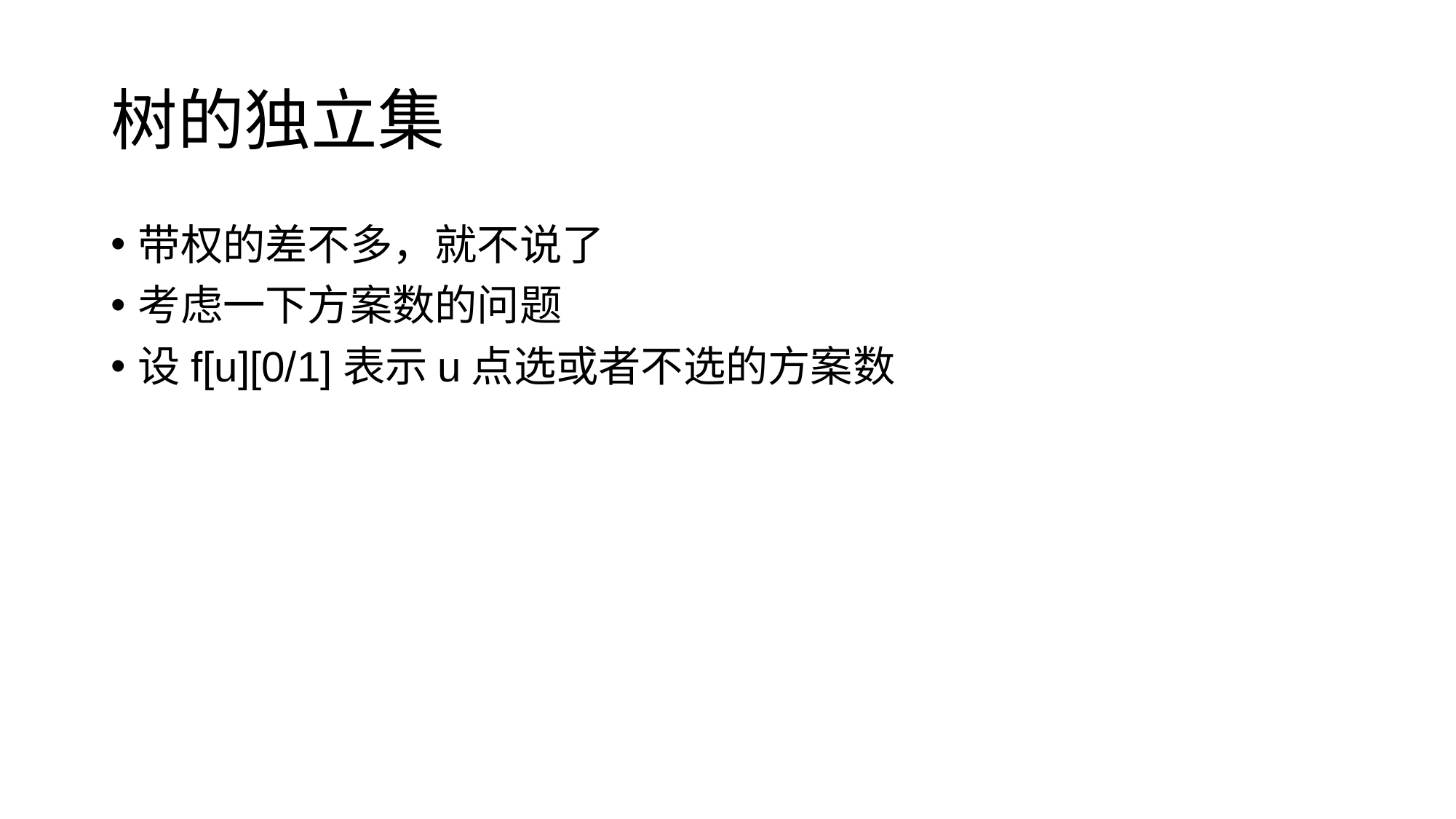

# 树的独立集
带权的差不多，就不说了
考虑一下方案数的问题
设f[u][0/1]表示u点选或者不选的方案数